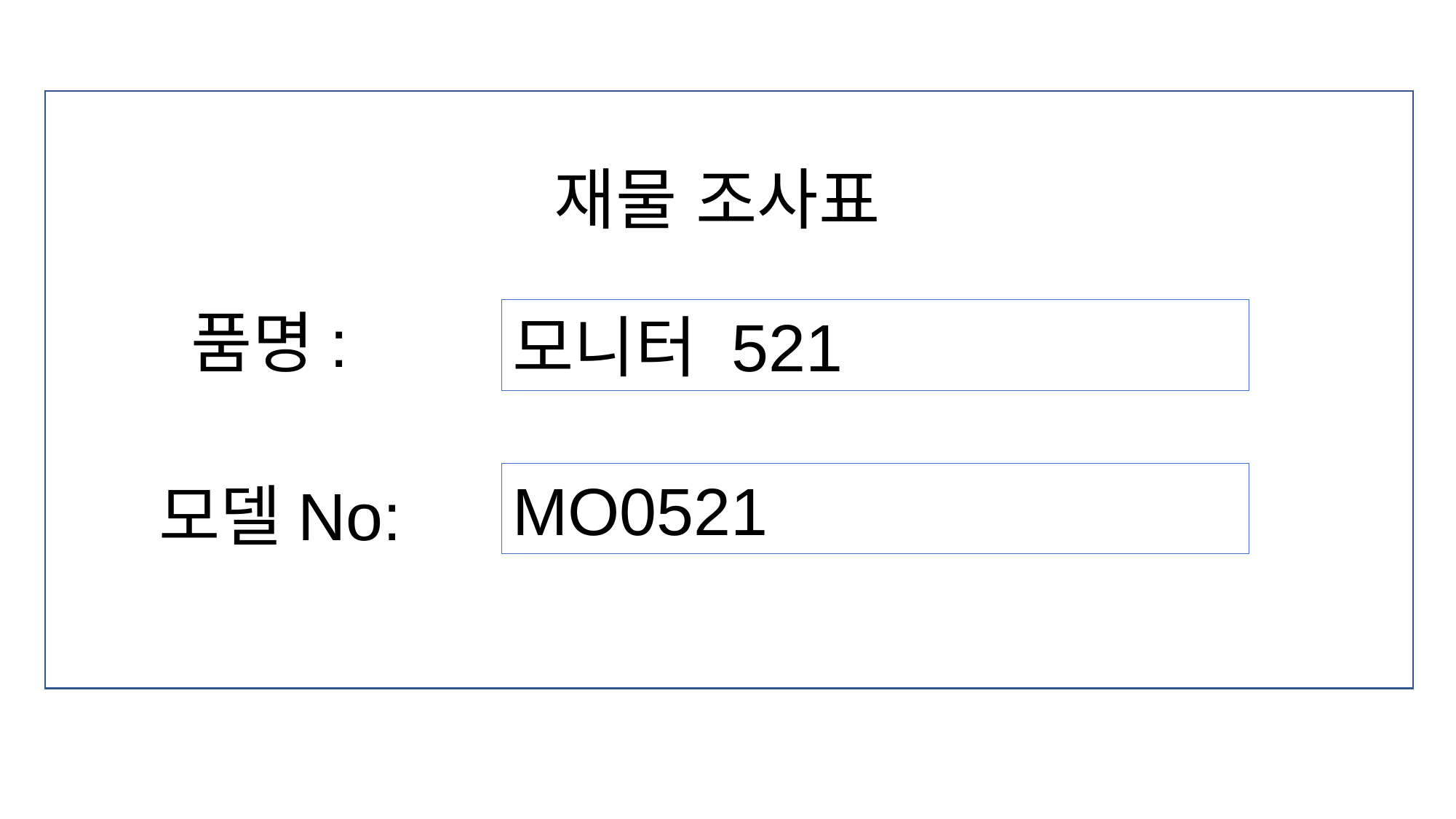

재물 조사표
품명:
모니터 521
MO0521
모델No: